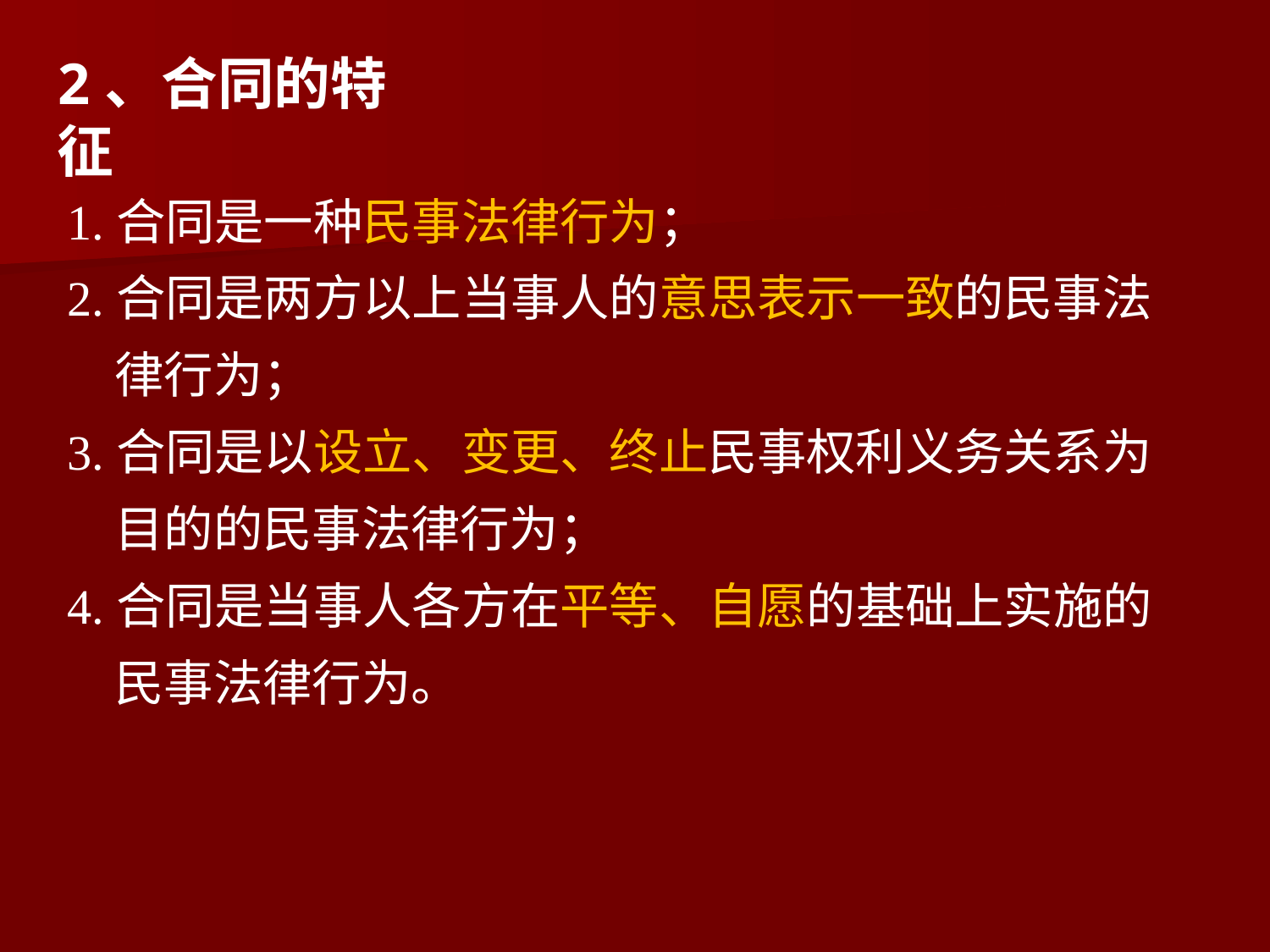

# 2、合同的特征
1.合同是一种民事法律行为；
2.合同是两方以上当事人的意思表示一致的民事法律行为；
3.合同是以设立、变更、终止民事权利义务关系为目的的民事法律行为；
4.合同是当事人各方在平等、自愿的基础上实施的民事法律行为。

7